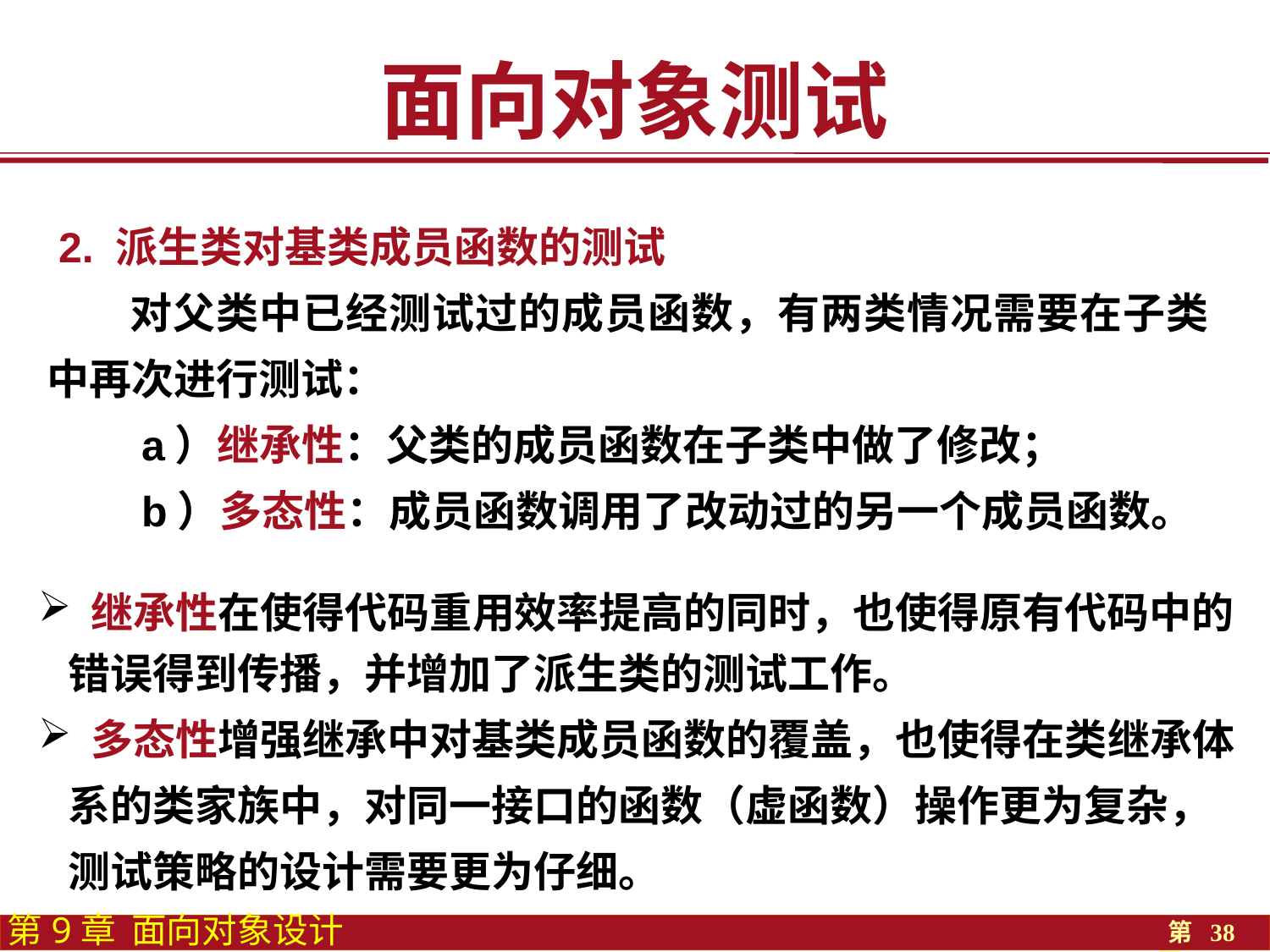

面向对象测试
 2. 派生类对基类成员函数的测试
       对父类中已经测试过的成员函数，有两类情况需要在子类中再次进行测试：
        a）继承性：父类的成员函数在子类中做了修改；
        b）多态性：成员函数调用了改动过的另一个成员函数。
 继承性在使得代码重用效率提高的同时，也使得原有代码中的错误得到传播，并增加了派生类的测试工作。
 多态性增强继承中对基类成员函数的覆盖，也使得在类继承体系的类家族中，对同一接口的函数（虚函数）操作更为复杂，测试策略的设计需要更为仔细。